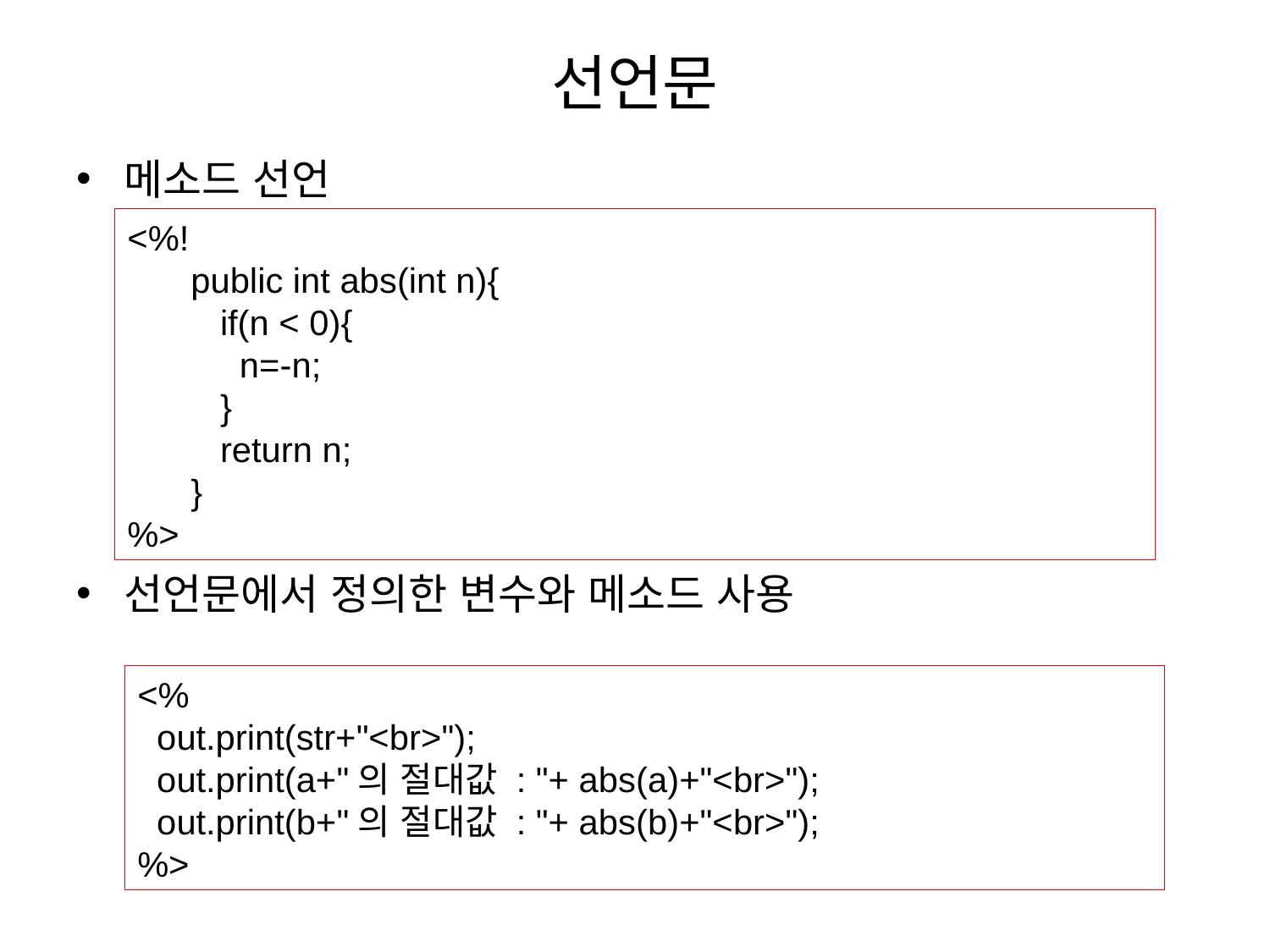

# 선언문
메소드 선언

선언문에서 정의한 변수와 메소드 사용

<%!
public int abs(int n){
   if(n < 0){
     n=-n;
   }
   return n;
}
%>
<%
  out.print(str+"<br>");
  out.print(a+"의 절대값 : "+ abs(a)+"<br>");
  out.print(b+"의 절대값 : "+ abs(b)+"<br>");
%>